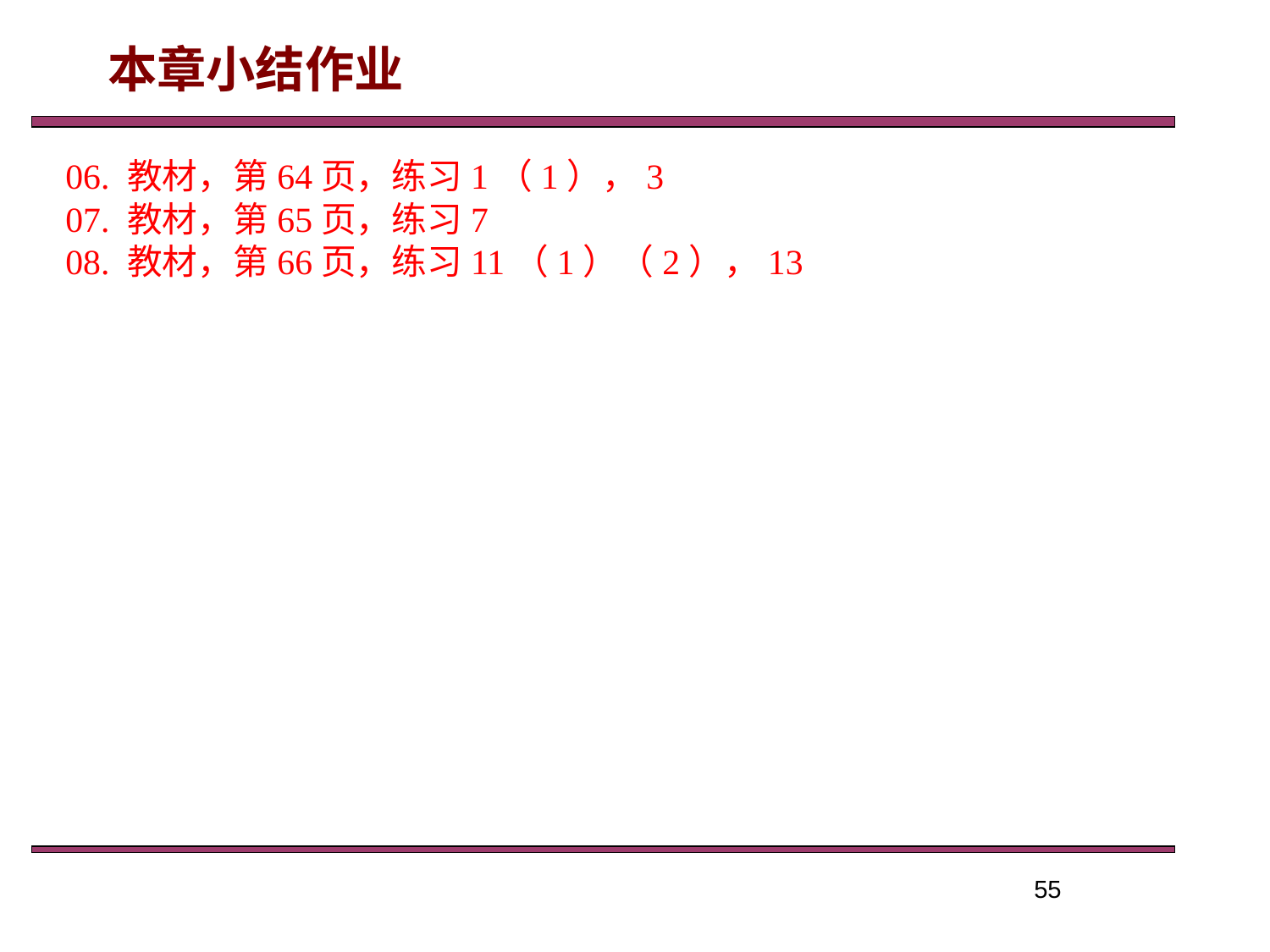

本章小结作业
06. 教材，第64页，练习1（1），3
07. 教材，第65页，练习7
08. 教材，第66页，练习11（1）（2），13
55